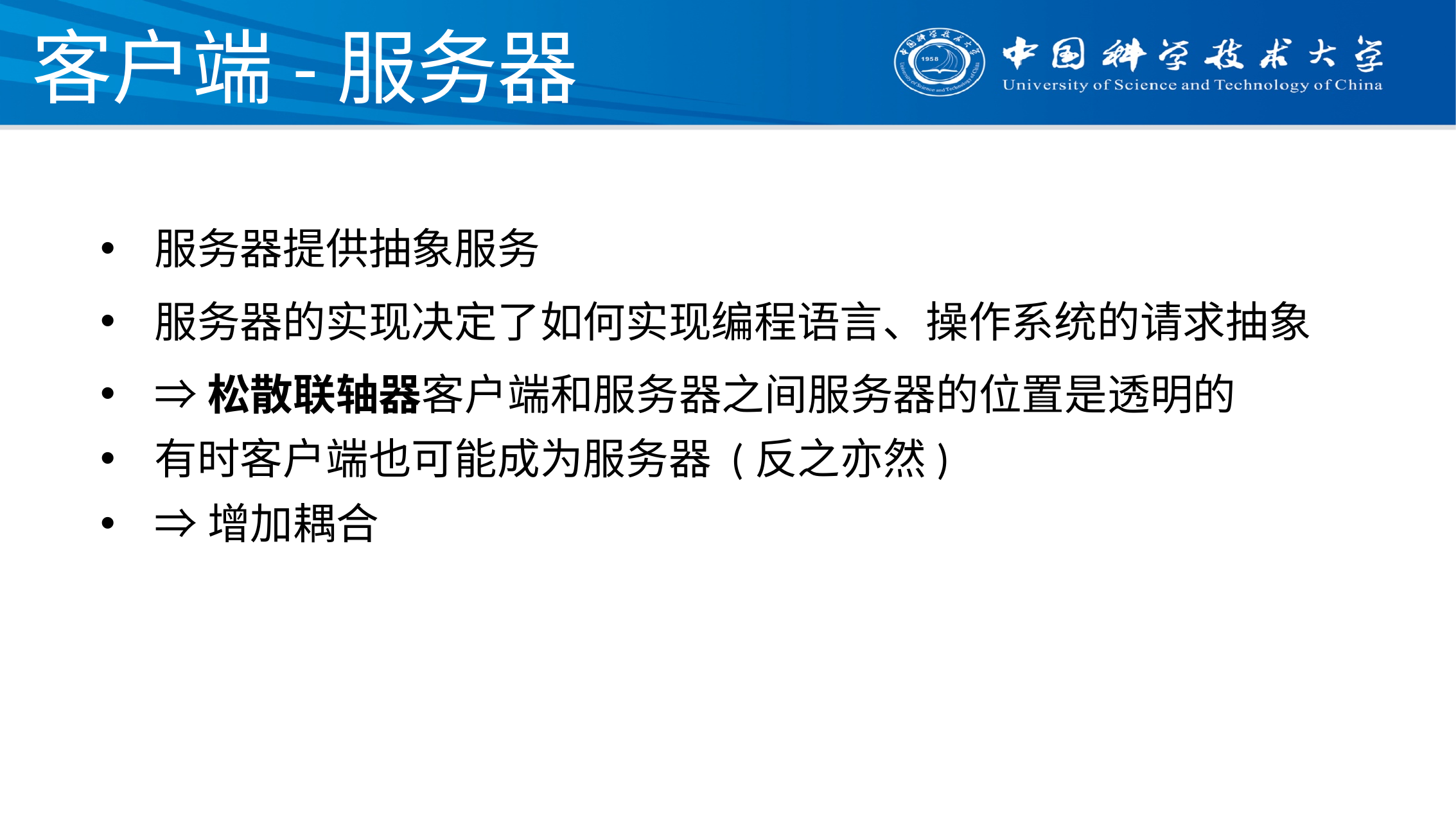

# 客户端-服务器
服务器提供抽象服务
服务器的实现决定了如何实现编程语言、操作系统的请求抽象
⇒松散联轴器客户端和服务器之间服务器的位置是透明的
有时客户端也可能成为服务器 (反之亦然)
⇒增加耦合